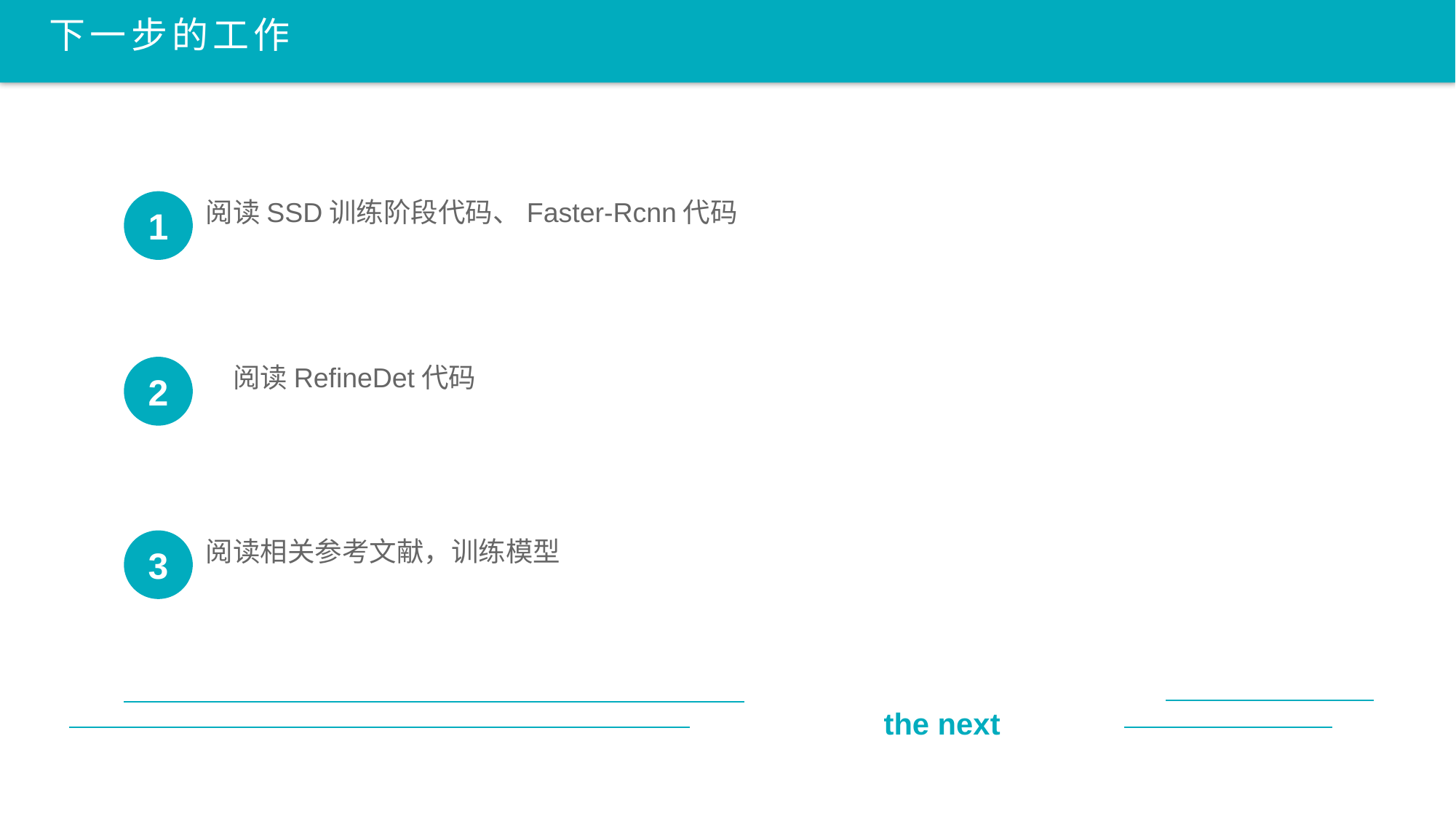

下一步的工作
阅读SSD训练阶段代码、Faster-Rcnn代码
1
　阅读RefineDet代码
2
阅读相关参考文献，训练模型
3
the next